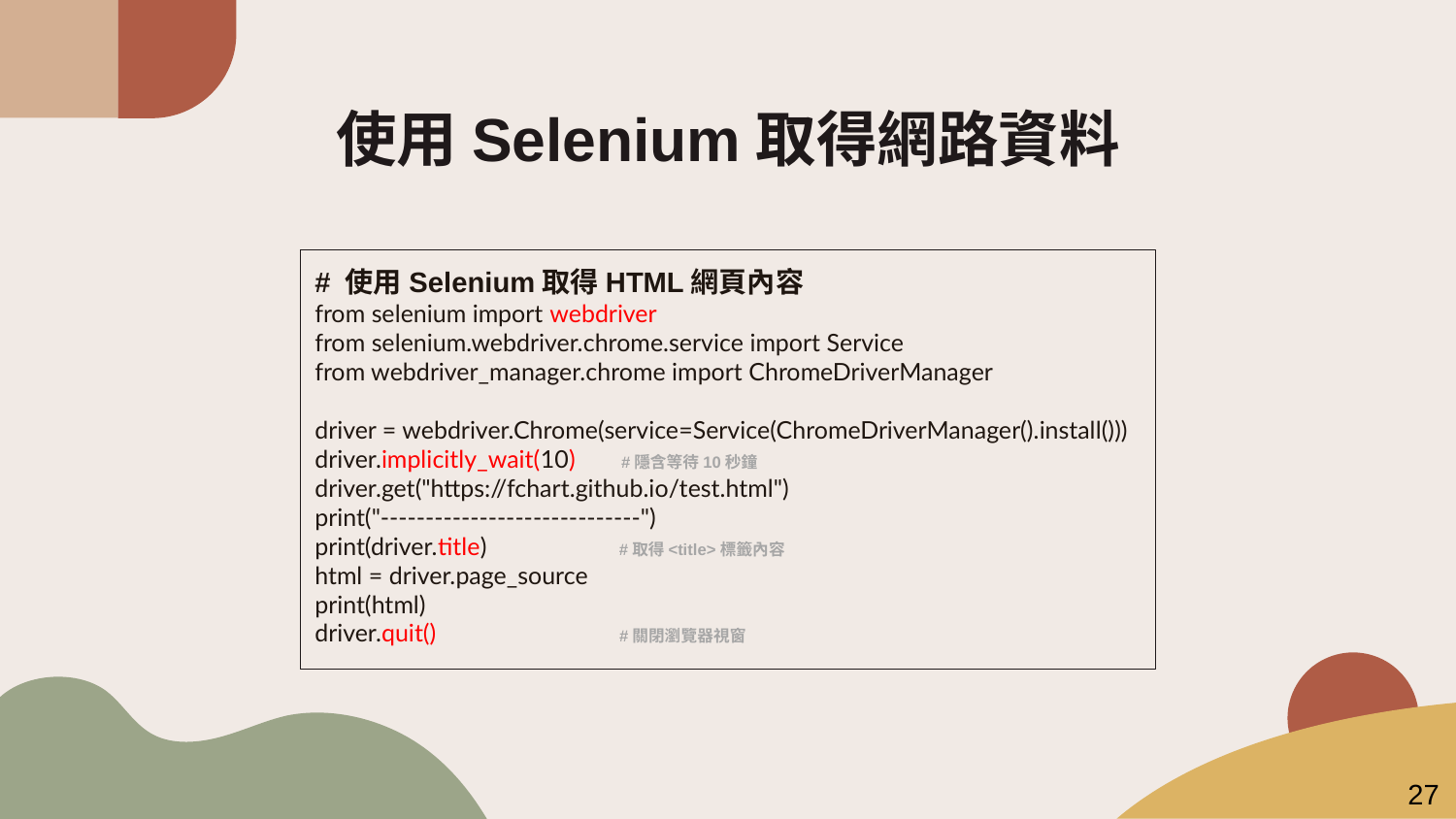

# 使用Selenium取得網路資料
# 使用Selenium取得HTML網頁內容
from selenium import webdriver
from selenium.webdriver.chrome.service import Service
from webdriver_manager.chrome import ChromeDriverManager

driver = webdriver.Chrome(service=Service(ChromeDriverManager().install()))
driver.implicitly_wait(10)          #隱含等待10秒鐘
driver.get("https://fchart.github.io/test.html")
print("-----------------------------")
print(driver.title)                     #取得<title>標籤內容
html = driver.page_source
print(html)
driver.quit()                             #關閉瀏覽器視窗
27